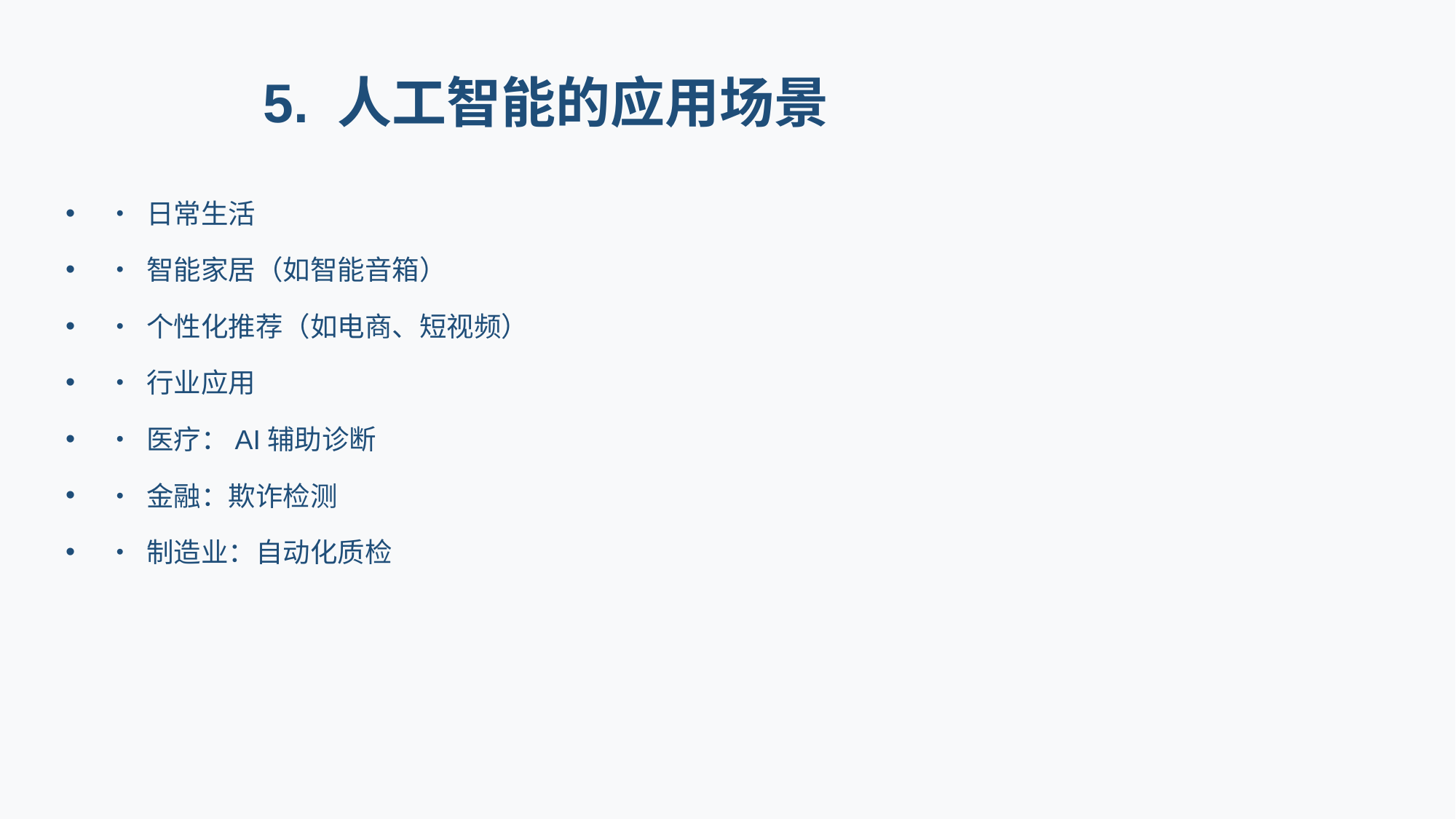

# 5. 人工智能的应用场景
• 日常生活
• 智能家居（如智能音箱）
• 个性化推荐（如电商、短视频）
• 行业应用
• 医疗：AI辅助诊断
• 金融：欺诈检测
• 制造业：自动化质检